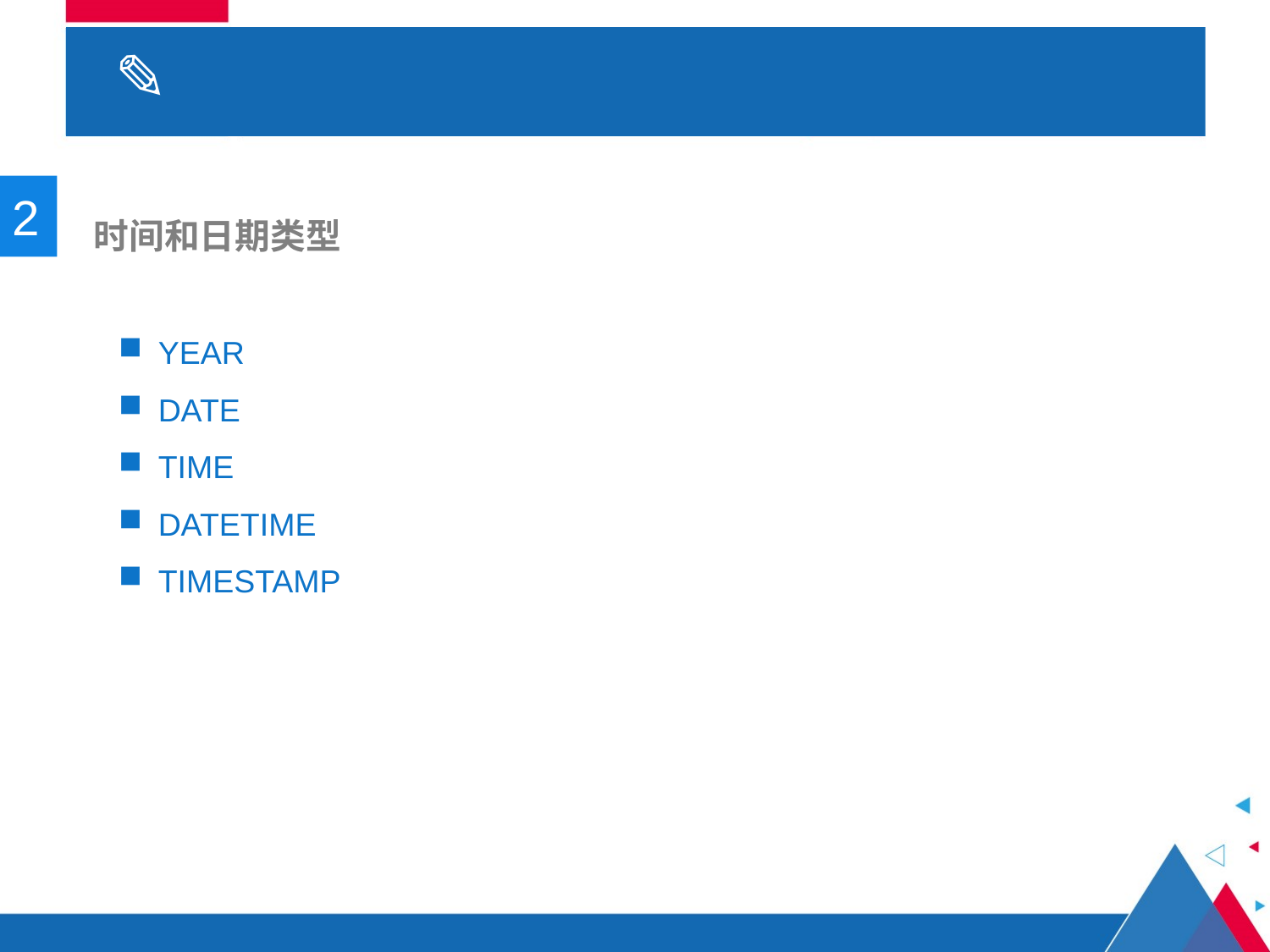

# 3.1 数据类型

2
  时间和日期类型
YEAR
DATE
TIME
DATETIME
TIMESTAMP